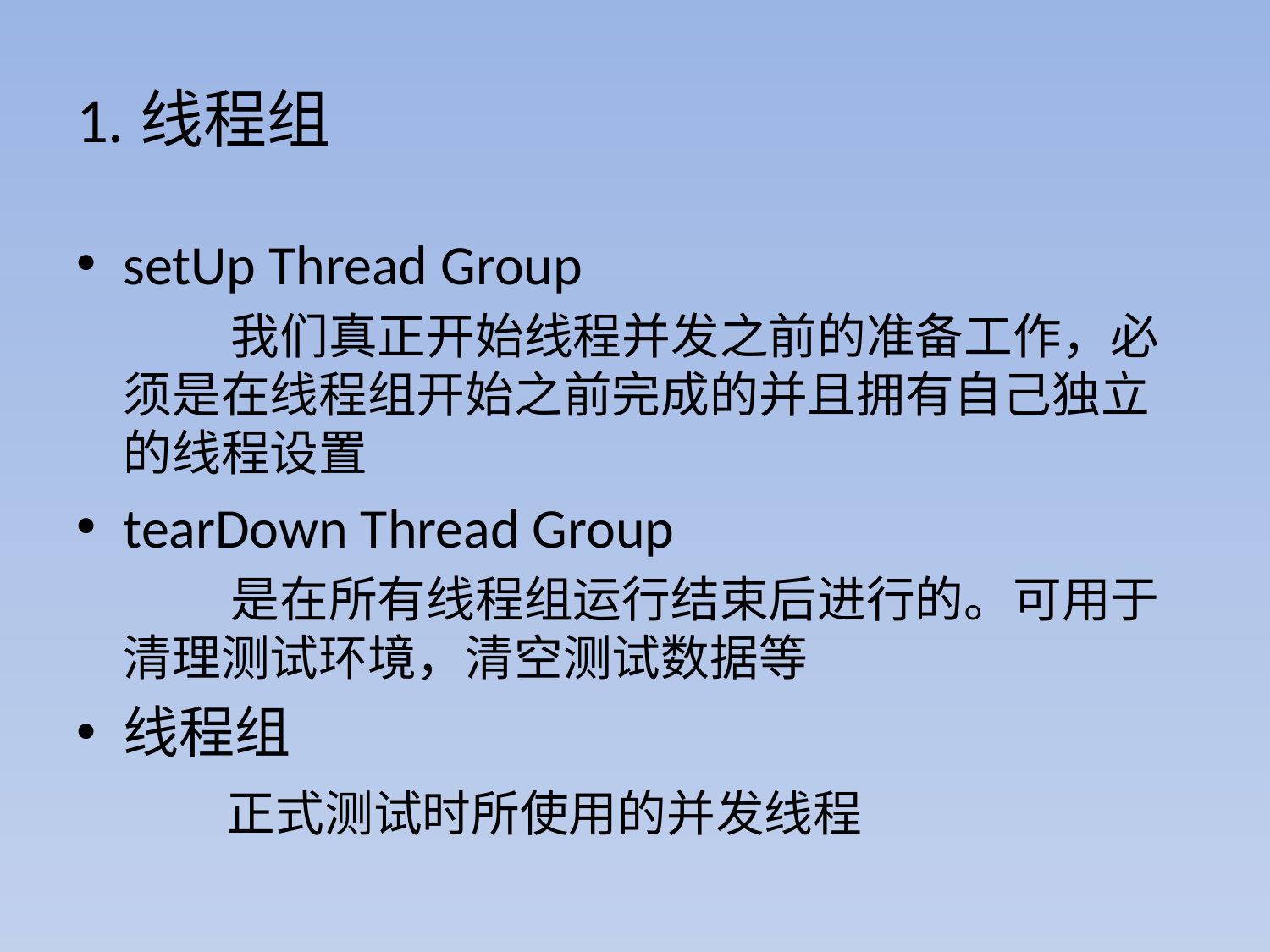

# 1.线程组
setUp Thread Group
             我们真正开始线程并发之前的准备工作，必须是在线程组开始之前完成的并且拥有自己独立的线程设置
tearDown Thread Group
             是在所有线程组运行结束后进行的。可用于清理测试环境，清空测试数据等
线程组
           正式测试时所使用的并发线程